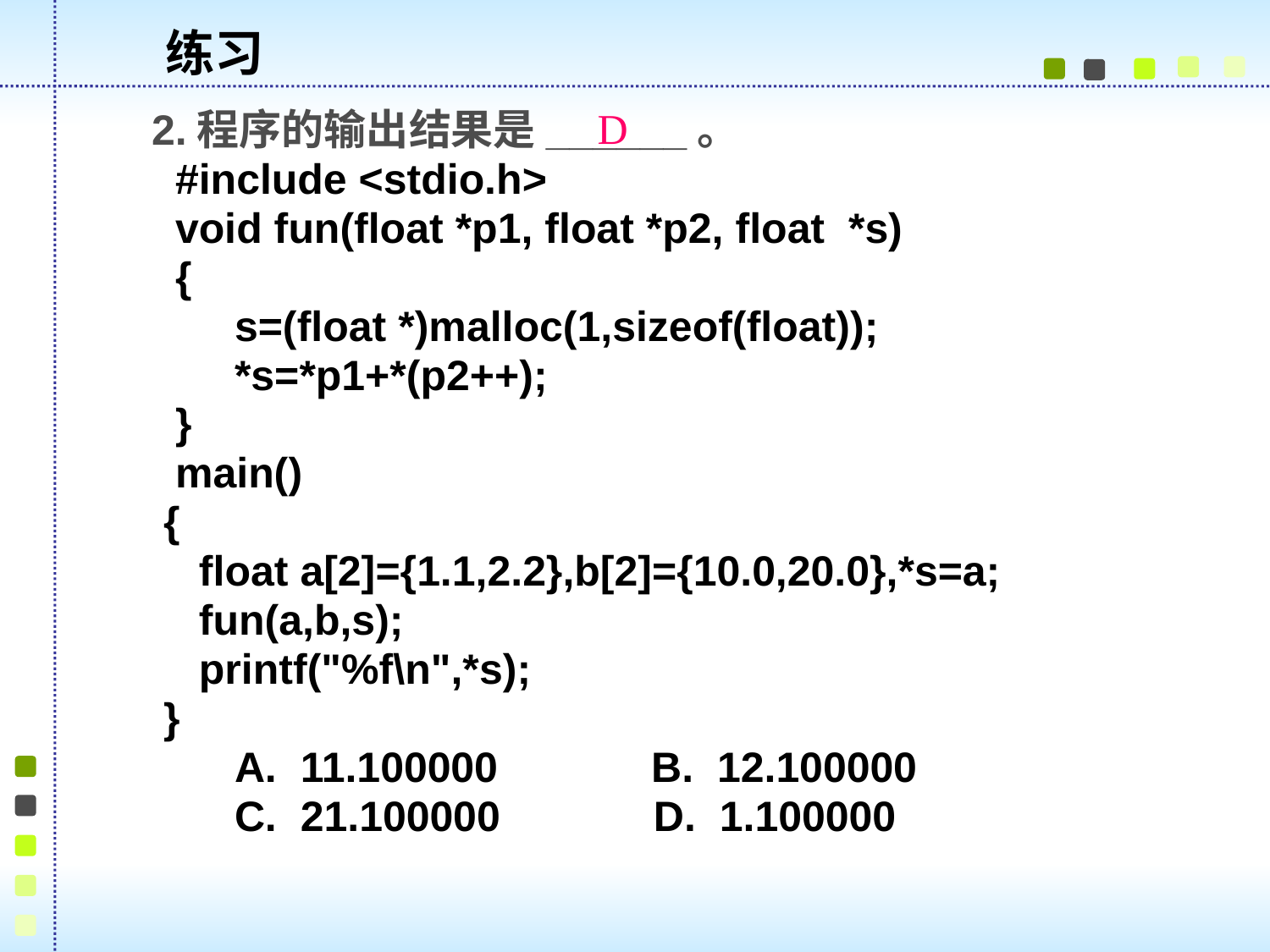

练习
D
 2.程序的输出结果是______。
   #include <stdio.h>
   void fun(float *p1, float *p2, float  *s)
   {
        s=(float *)malloc(1,sizeof(float));
        *s=*p1+*(p2++);
   }
   main()
  {
     float a[2]={1.1,2.2},b[2]={10.0,20.0},*s=a;
     fun(a,b,s);
     printf("%f\n",*s);
  }
        A.  11.100000             B.  12.100000
        C.  21.100000             D.  1.100000